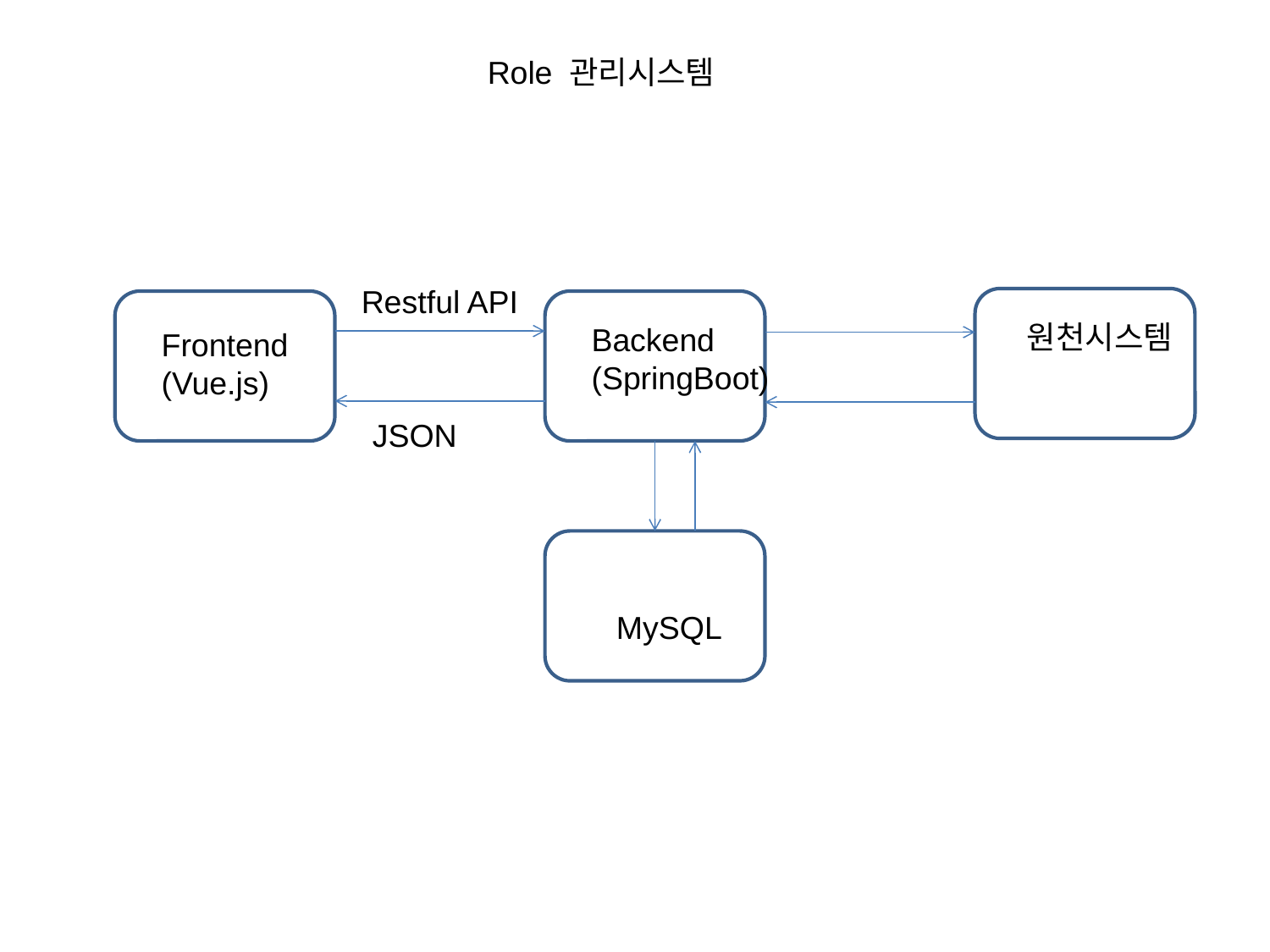

Role 관리시스템
Restful API

원천시스템
Backend
(SpringBoot)
Frontend
(Vue.js)
JSON

MySQL